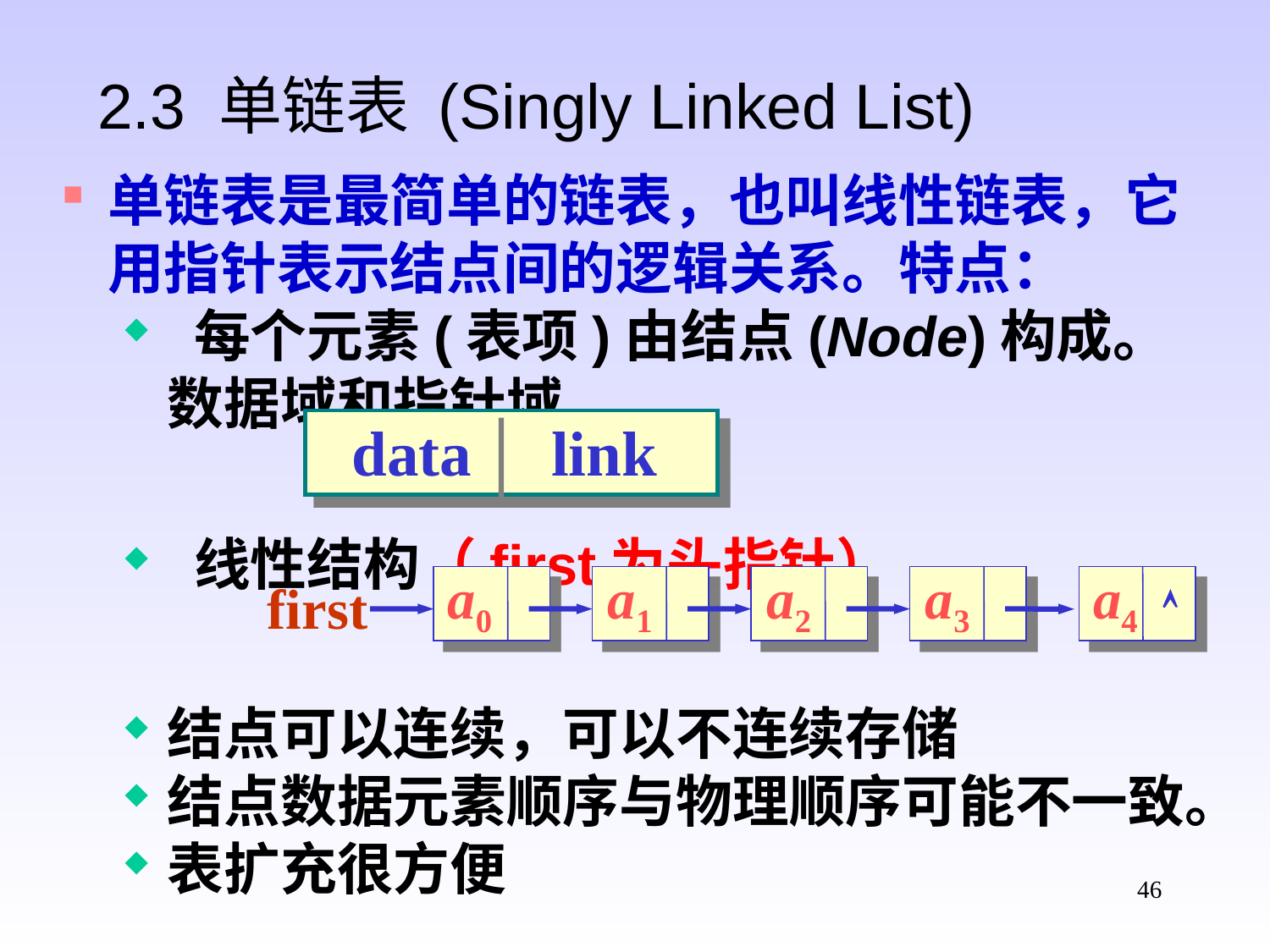

2.3 单链表 (Singly Linked List)
单链表是最简单的链表，也叫线性链表，它用指针表示结点间的逻辑关系。特点：
 每个元素(表项)由结点(Node)构成。数据域和指针域

 线性结构（first为头指针）
结点可以连续，可以不连续存储
结点数据元素顺序与物理顺序可能不一致。
表扩充很方便
data     link

a0
a1
a2
a3
a4
first

∧

46